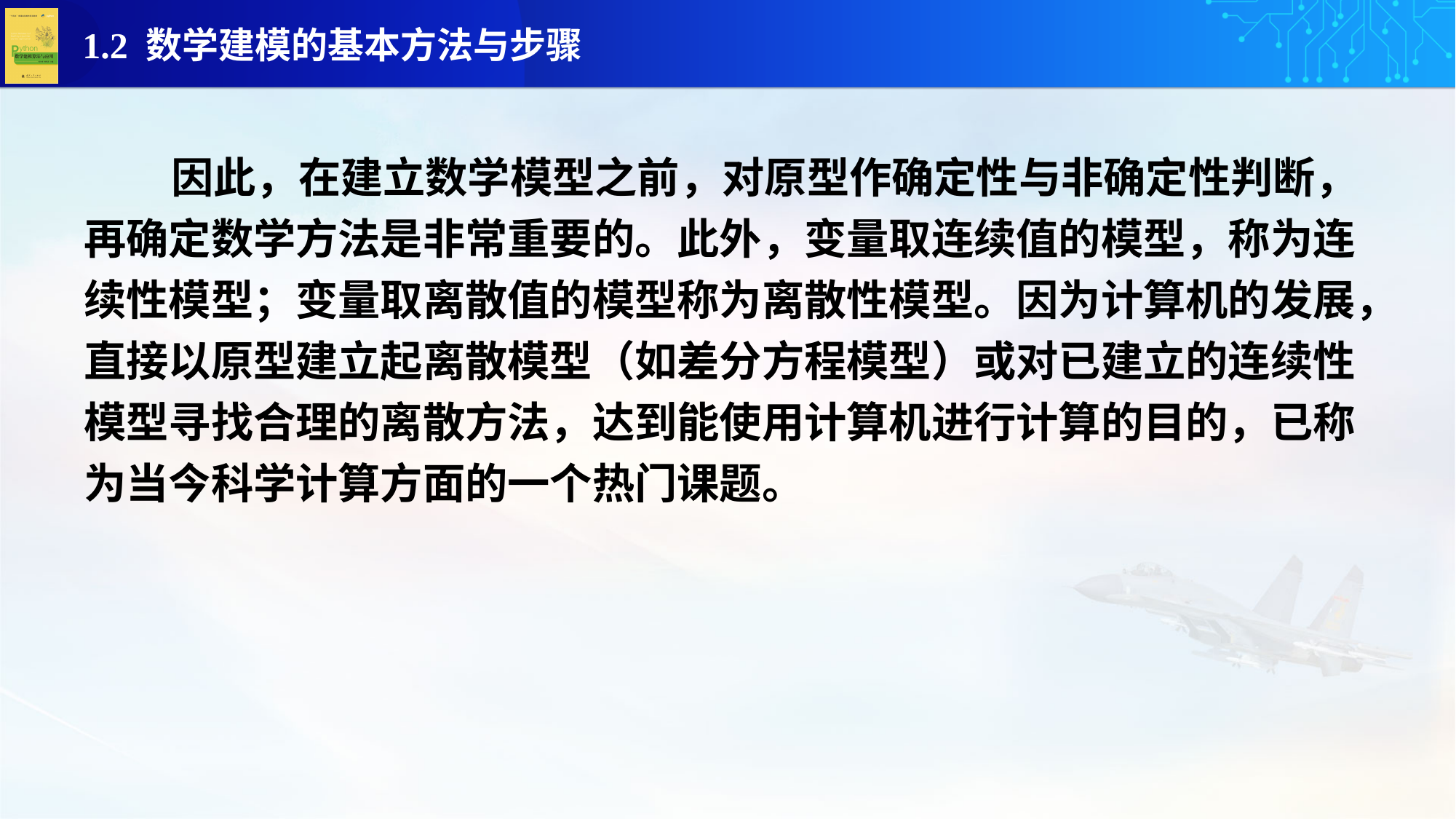

因此，在建立数学模型之前，对原型作确定性与非确定性判断，再确定数学方法是非常重要的。此外，变量取连续值的模型，称为连续性模型；变量取离散值的模型称为离散性模型。因为计算机的发展，直接以原型建立起离散模型（如差分方程模型）或对已建立的连续性模型寻找合理的离散方法，达到能使用计算机进行计算的目的，已称为当今科学计算方面的一个热门课题。